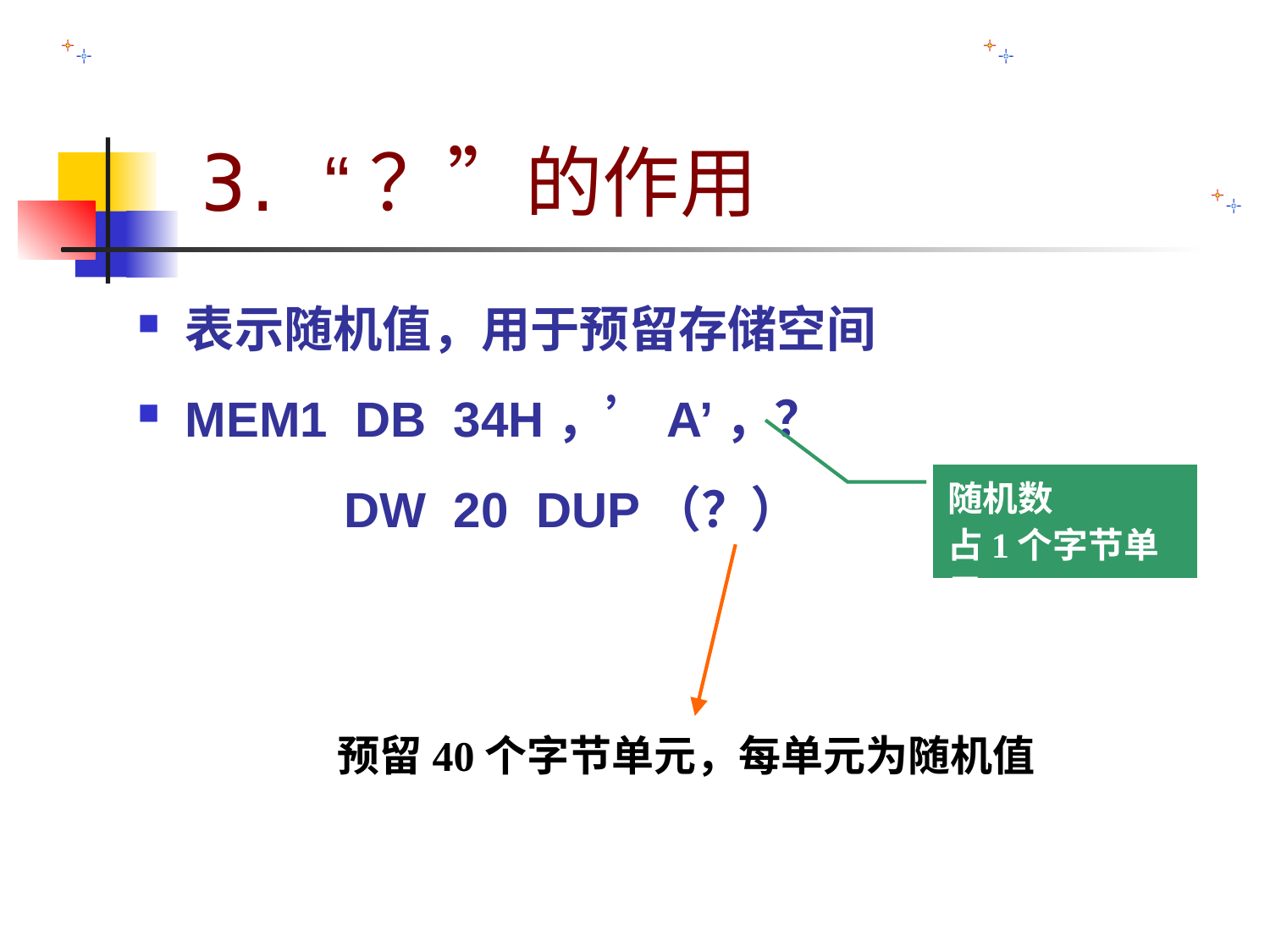

# 3.  “？”的作用
表示随机值，用于预留存储空间
MEM1  DB  34H，’A’，？
               DW  20  DUP（？）
随机数
占1个字节单元

预留40个字节单元，每单元为随机值